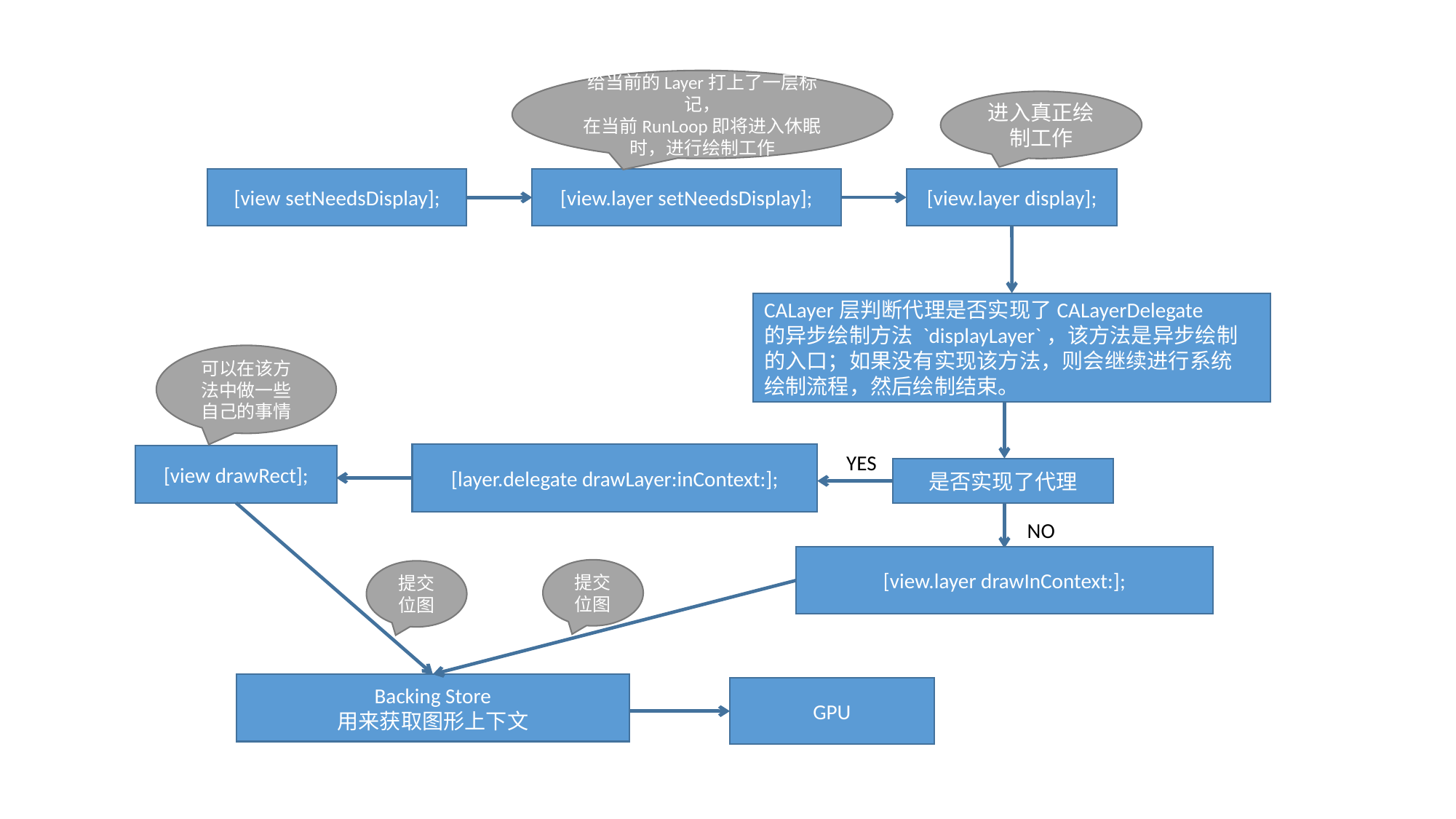

给当前的Layer打上了一层标记，
在当前RunLoop即将进入休眠时，进行绘制工作
进入真正绘制工作
[view setNeedsDisplay];
[view.layer display];
[view.layer setNeedsDisplay];
CALayer层判断代理是否实现了CALayerDelegate
的异步绘制方法 `displayLayer`，该方法是异步绘制
的入口；如果没有实现该方法，则会继续进行系统
绘制流程，然后绘制结束。
可以在该方法中做一些自己的事情
[layer.delegate drawLayer:inContext:];
YES
[view drawRect];
是否实现了代理
NO
[view.layer drawInContext:];
提交位图
提交位图
Backing Store
用来获取图形上下文
GPU